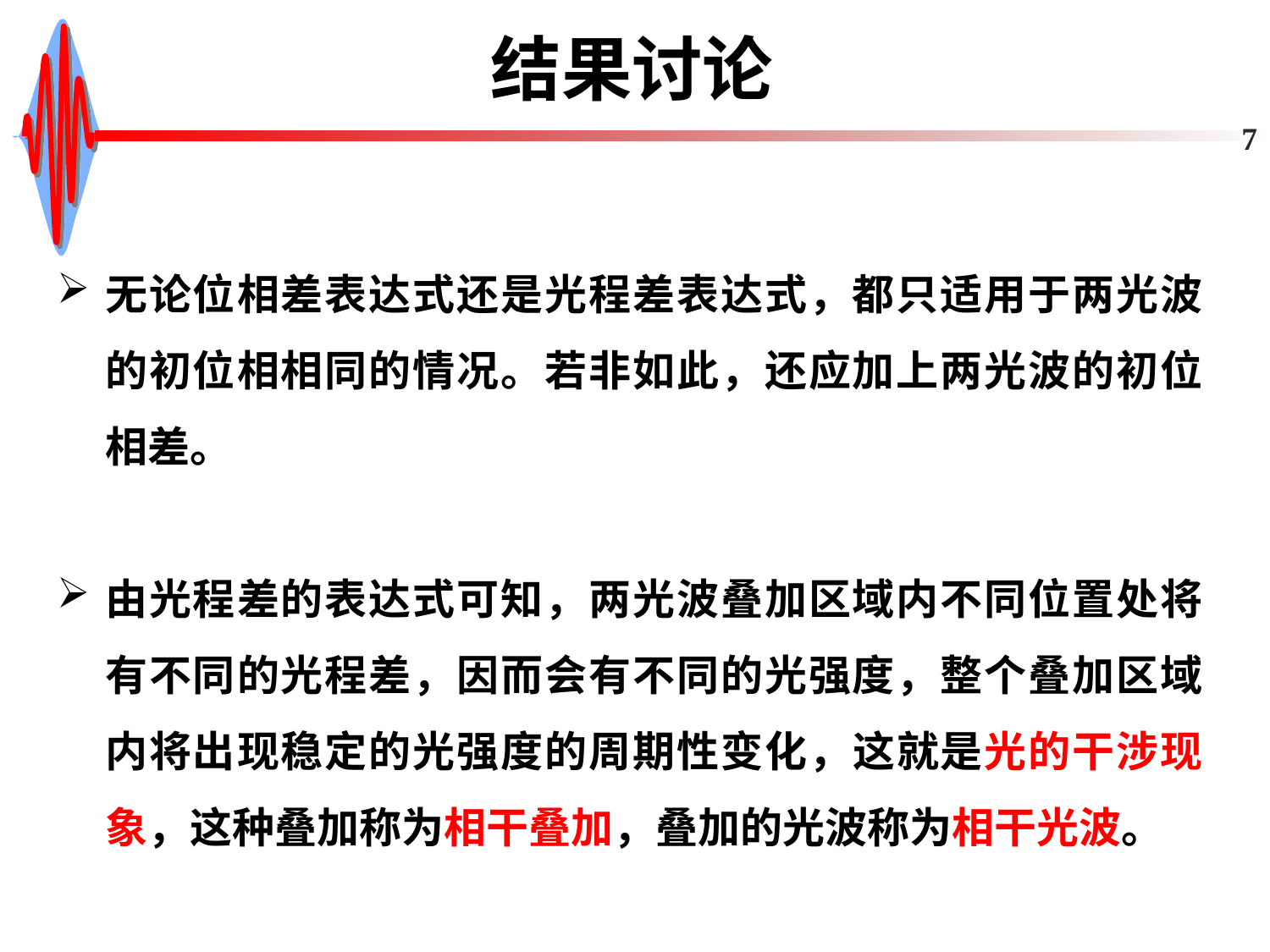

# 结果讨论
7
无论位相差表达式还是光程差表达式，都只适用于两光波的初位相相同的情况。若非如此，还应加上两光波的初位相差。

由光程差的表达式可知，两光波叠加区域内不同位置处将有不同的光程差，因而会有不同的光强度，整个叠加区域内将出现稳定的光强度的周期性变化，这就是光的干涉现象，这种叠加称为相干叠加，叠加的光波称为相干光波。